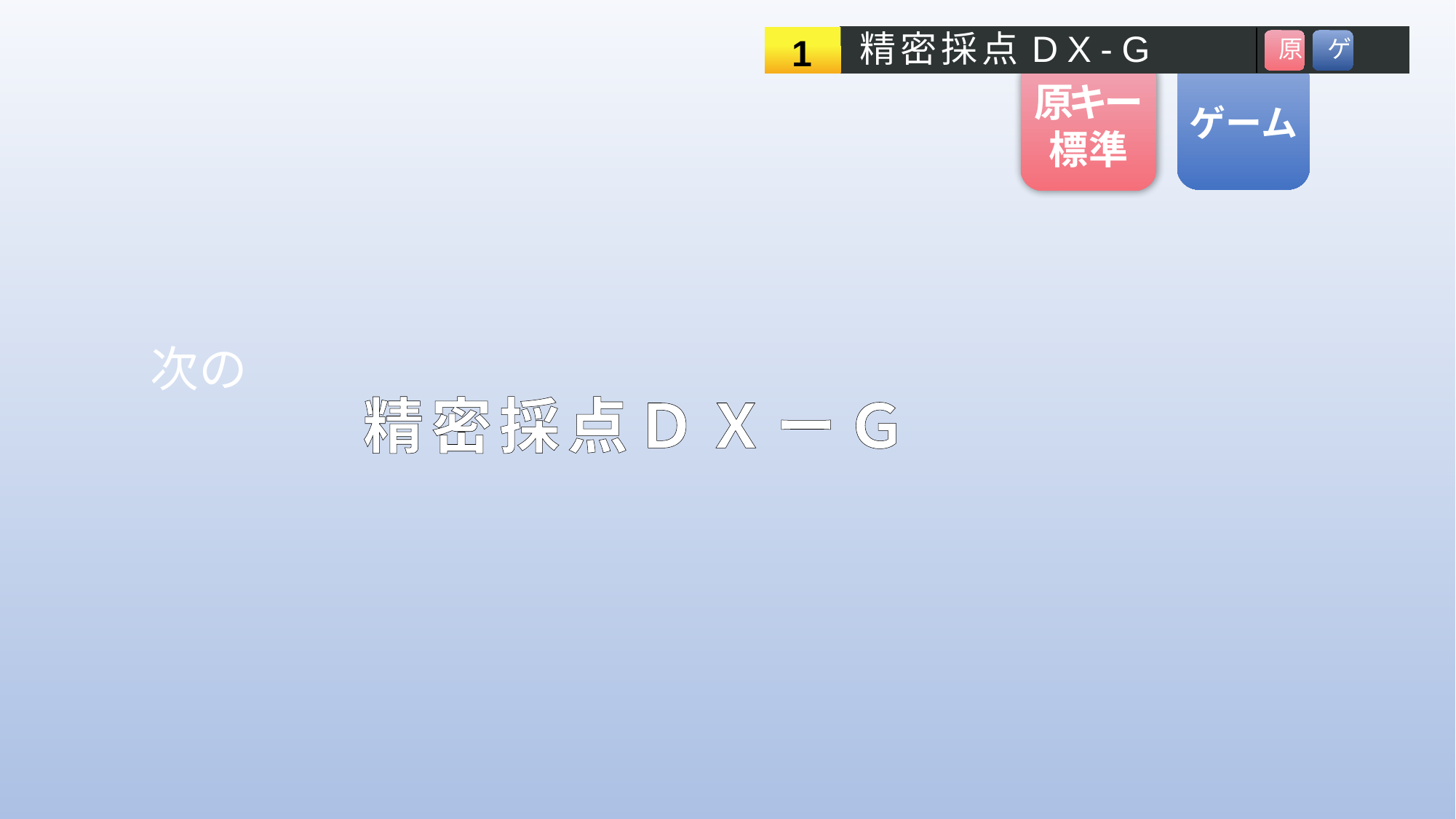

精密採点DX-G
1

原
ゲ

ゲーム

原キー
標準
次の

精密採点ＤＸーＧ